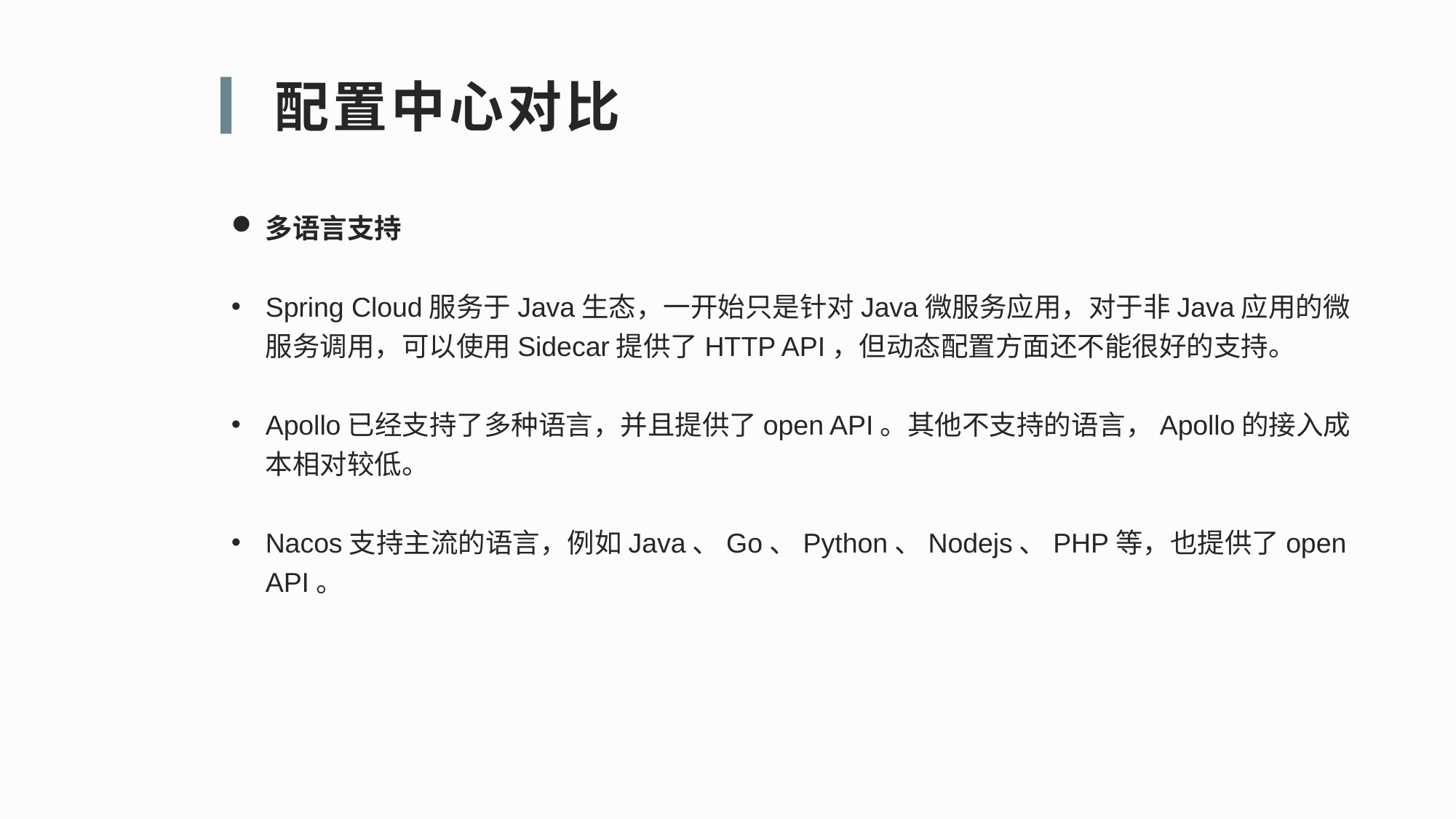

配置中心对比

多语言支持

Spring Cloud服务于Java生态，一开始只是针对Java微服务应用，对于非Java应用的微服务调用，可以使用Sidecar提供了HTTP API，但动态配置方面还不能很好的支持。

Apollo已经支持了多种语言，并且提供了open API。其他不支持的语言，Apollo的接入成本相对较低。

Nacos支持主流的语言，例如Java、Go、Python、Nodejs、PHP等，也提供了open API。